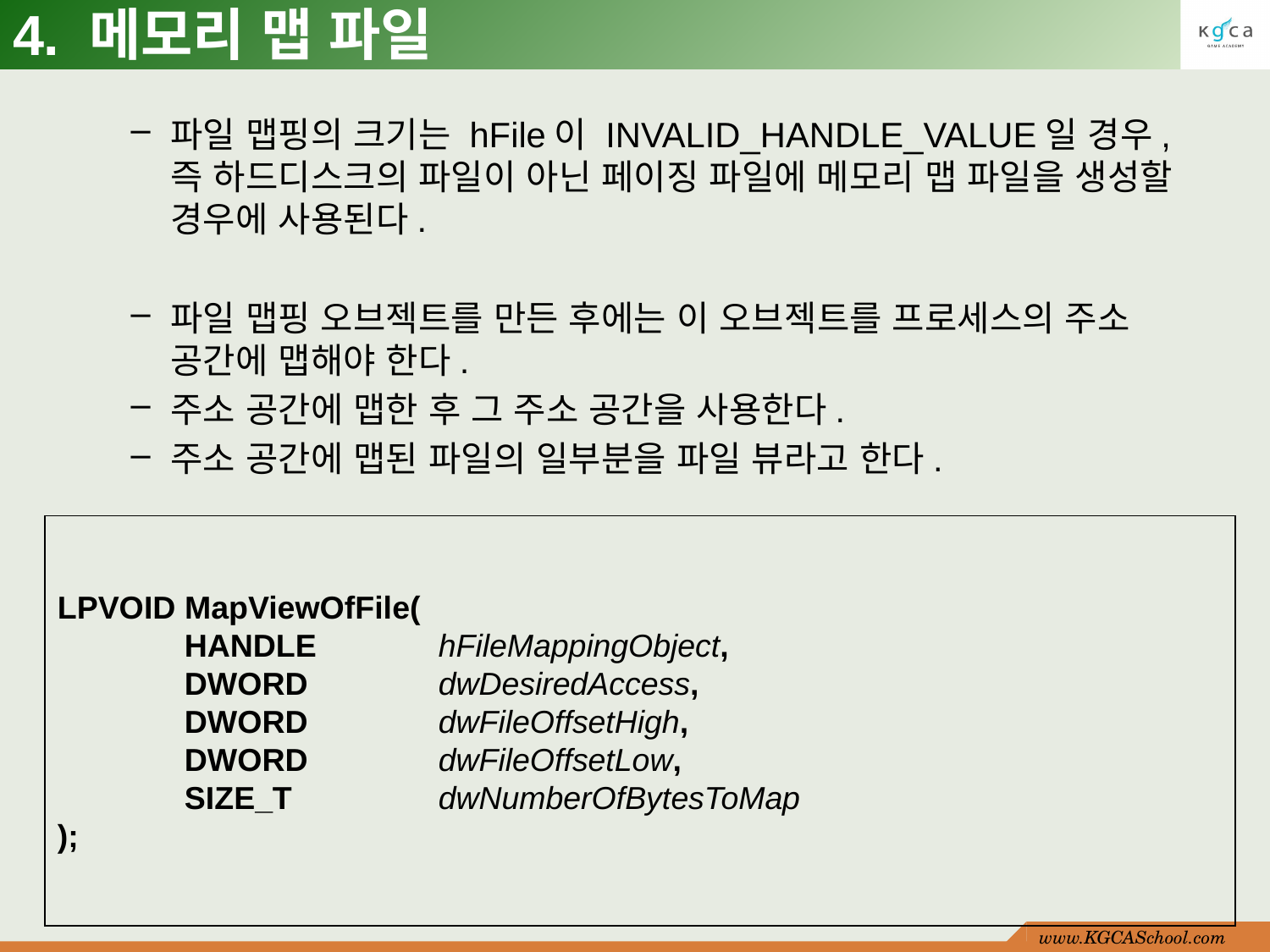

# 4. 메모리 맵 파일
파일 맵핑의 크기는 hFile이 INVALID_HANDLE_VALUE일 경우, 즉 하드디스크의 파일이 아닌 페이징 파일에 메모리 맵 파일을 생성할 경우에 사용된다.

파일 맵핑 오브젝트를 만든 후에는 이 오브젝트를 프로세스의 주소 공간에 맵해야 한다.
주소 공간에 맵한 후 그 주소 공간을 사용한다.
주소 공간에 맵된 파일의 일부분을 파일 뷰라고 한다.
LPVOID MapViewOfFile(
	HANDLE 	hFileMappingObject,
	DWORD 	dwDesiredAccess,
	DWORD 	dwFileOffsetHigh,
	DWORD 	dwFileOffsetLow,
	SIZE_T 		dwNumberOfBytesToMap
);